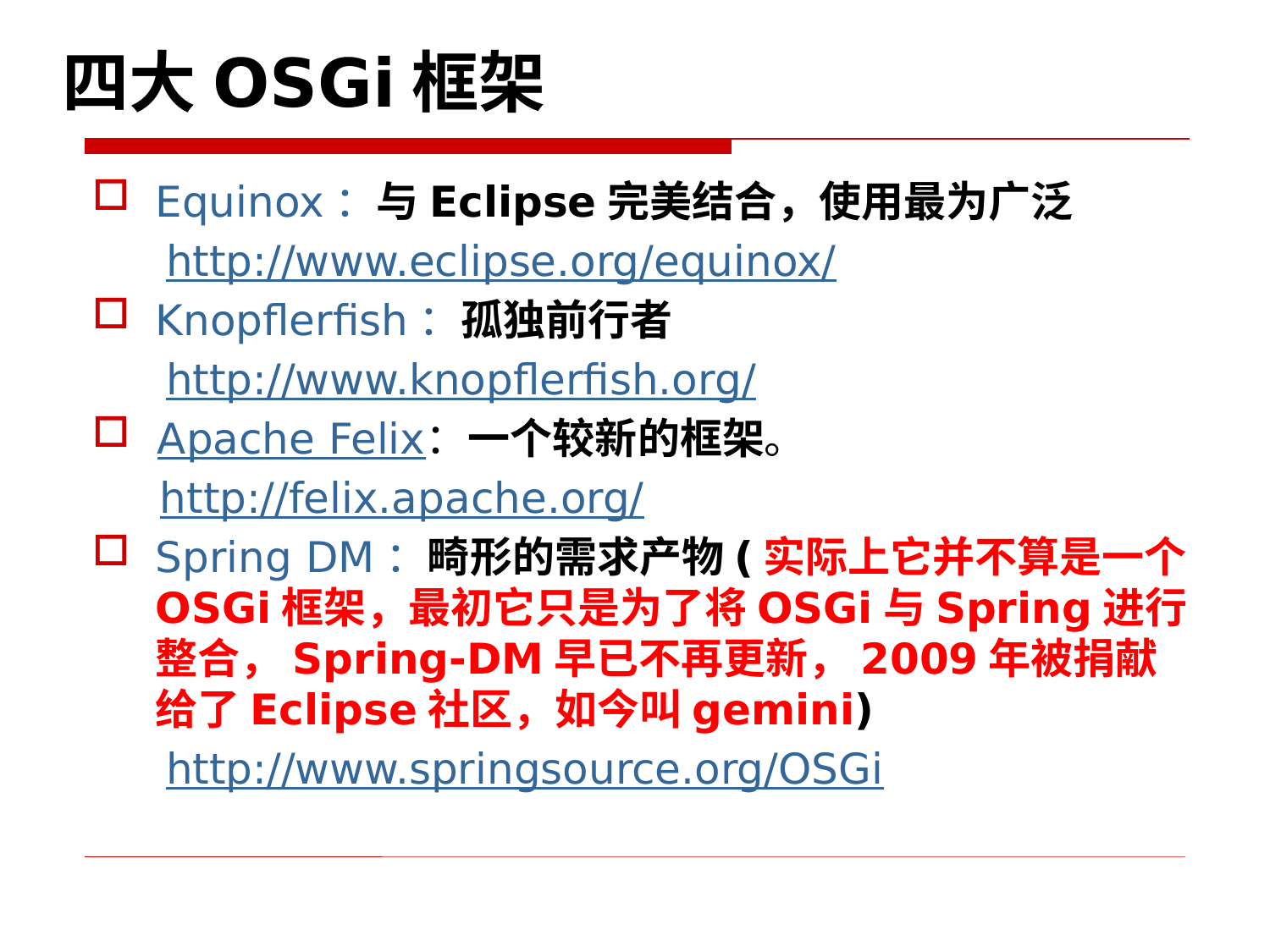

# 四大OSGi框架
Equinox：与Eclipse完美结合，使用最为广泛
     http://www.eclipse.org/equinox/
Knopflerfish：孤独前行者
     http://www.knopflerfish.org/
Apache Felix：一个较新的框架。
     http://felix.apache.org/
Spring DM：畸形的需求产物(实际上它并不算是一个OSGi框架，最初它只是为了将OSGi与Spring进行整合，Spring-DM早已不再更新，2009年被捐献给了Eclipse社区，如今叫gemini)
     http://www.springsource.org/OSGi